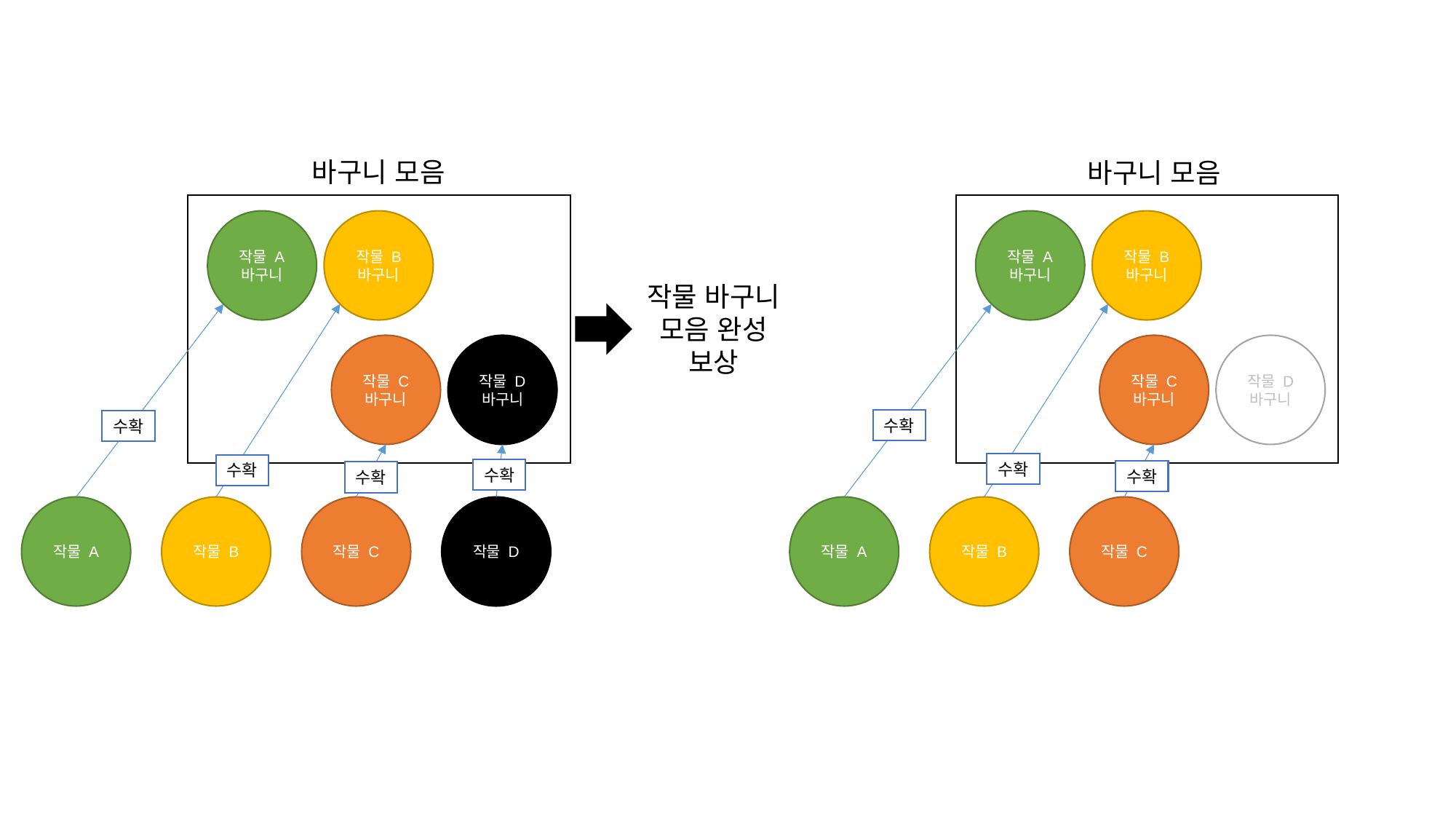

바구니 모음

작물 A
바구니
작물 B
바구니
작물 바구니
모음 완성
보상

작물 C
바구니
작물 D
바구니
수확
수확
수확
수확
작물 A
작물 B
작물 C
작물 D
바구니 모음

작물 A
바구니
작물 B
바구니
작물 C
바구니
작물 D
바구니
수확
수확
수확
작물 A
작물 B
작물 C